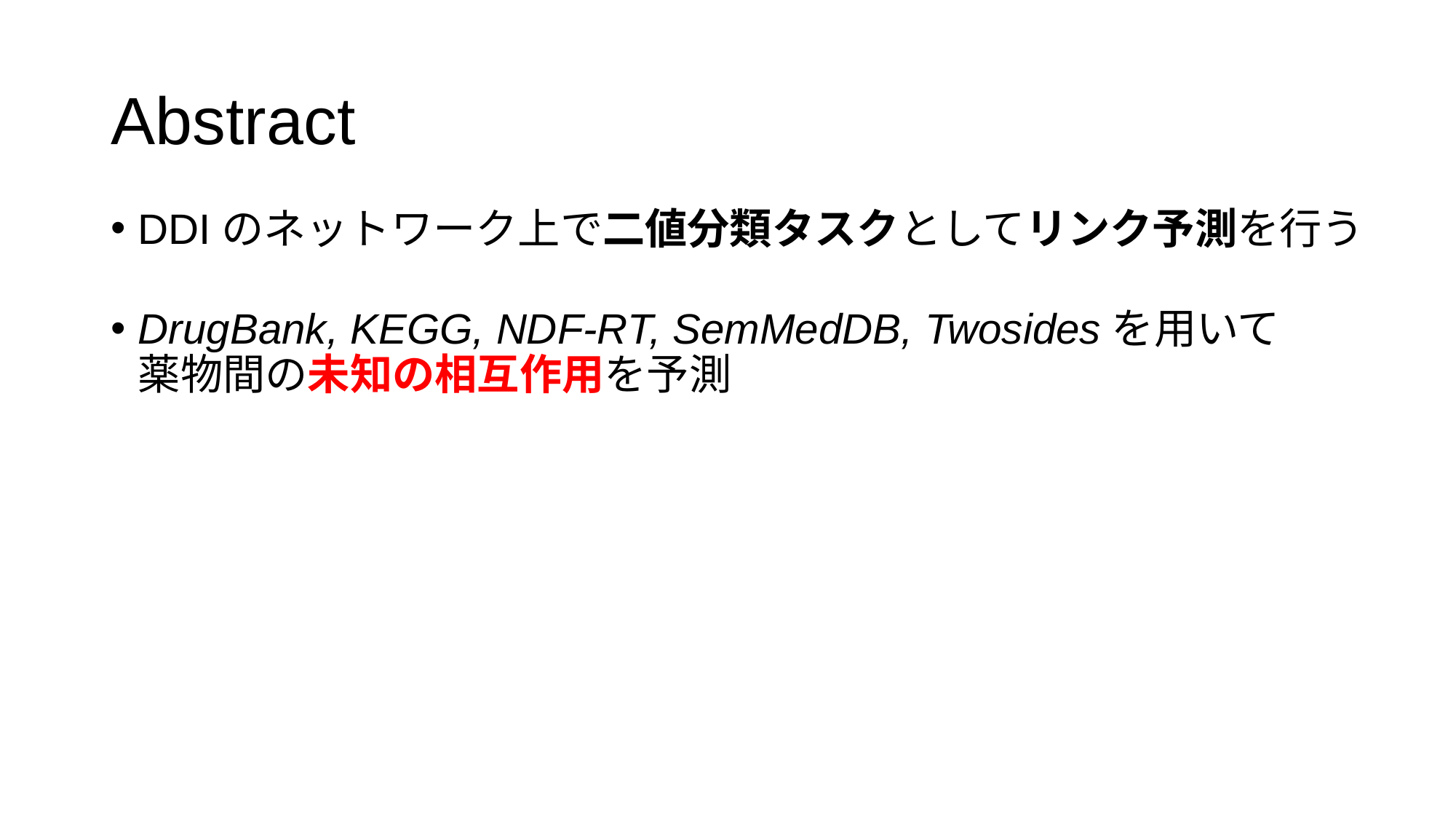

# Abstract
DDIのネットワーク上で二値分類タスクとしてリンク予測を行う
DrugBank, KEGG, NDF-RT, SemMedDB, Twosidesを用いて
薬物間の未知の相互作用を予測